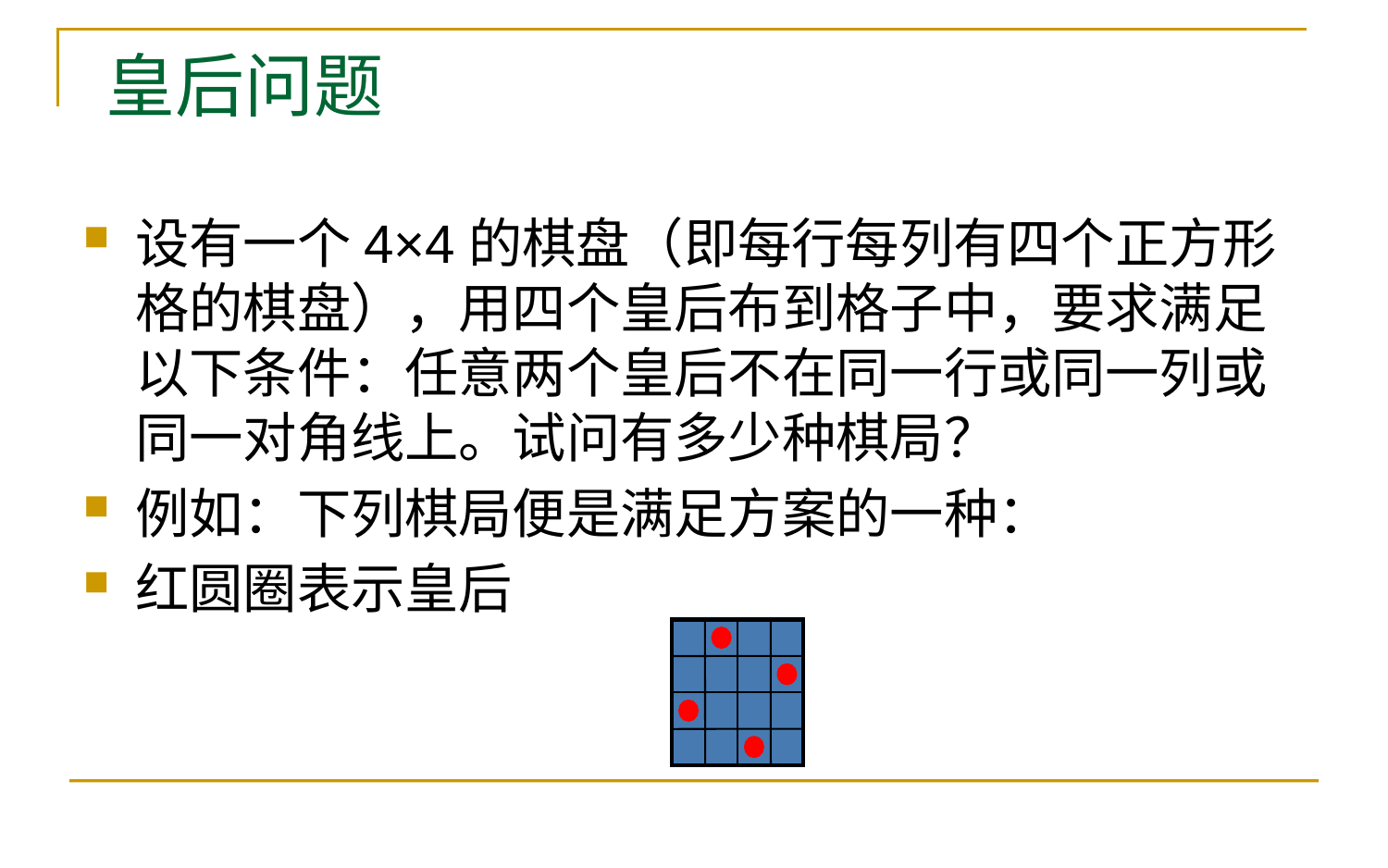

# 皇后问题
设有一个4×4的棋盘（即每行每列有四个正方形格的棋盘），用四个皇后布到格子中，要求满足以下条件：任意两个皇后不在同一行或同一列或同一对角线上。试问有多少种棋局？
例如：下列棋局便是满足方案的一种：
红圆圈表示皇后